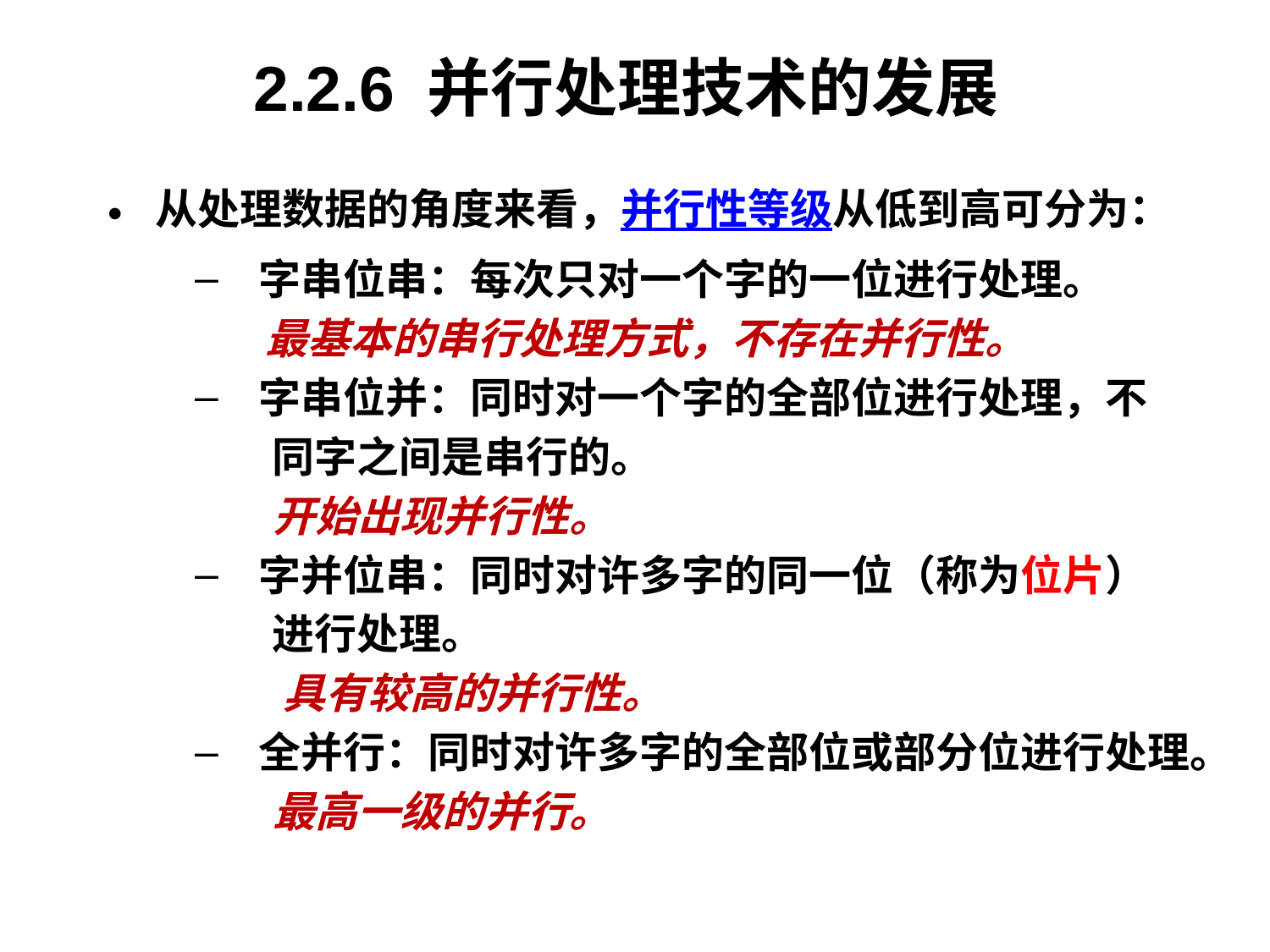

2.2.6 并行处理技术的发展
从处理数据的角度来看，并行性等级从低到高可分为：
字串位串：每次只对一个字的一位进行处理。
     最基本的串行处理方式，不存在并行性。
字串位并：同时对一个字的全部位进行处理，不
       同字之间是串行的。
   开始出现并行性。
字并位串：同时对许多字的同一位（称为位片）
       进行处理。
    具有较高的并行性。
全并行：同时对许多字的全部位或部分位进行处理。
   最高一级的并行。